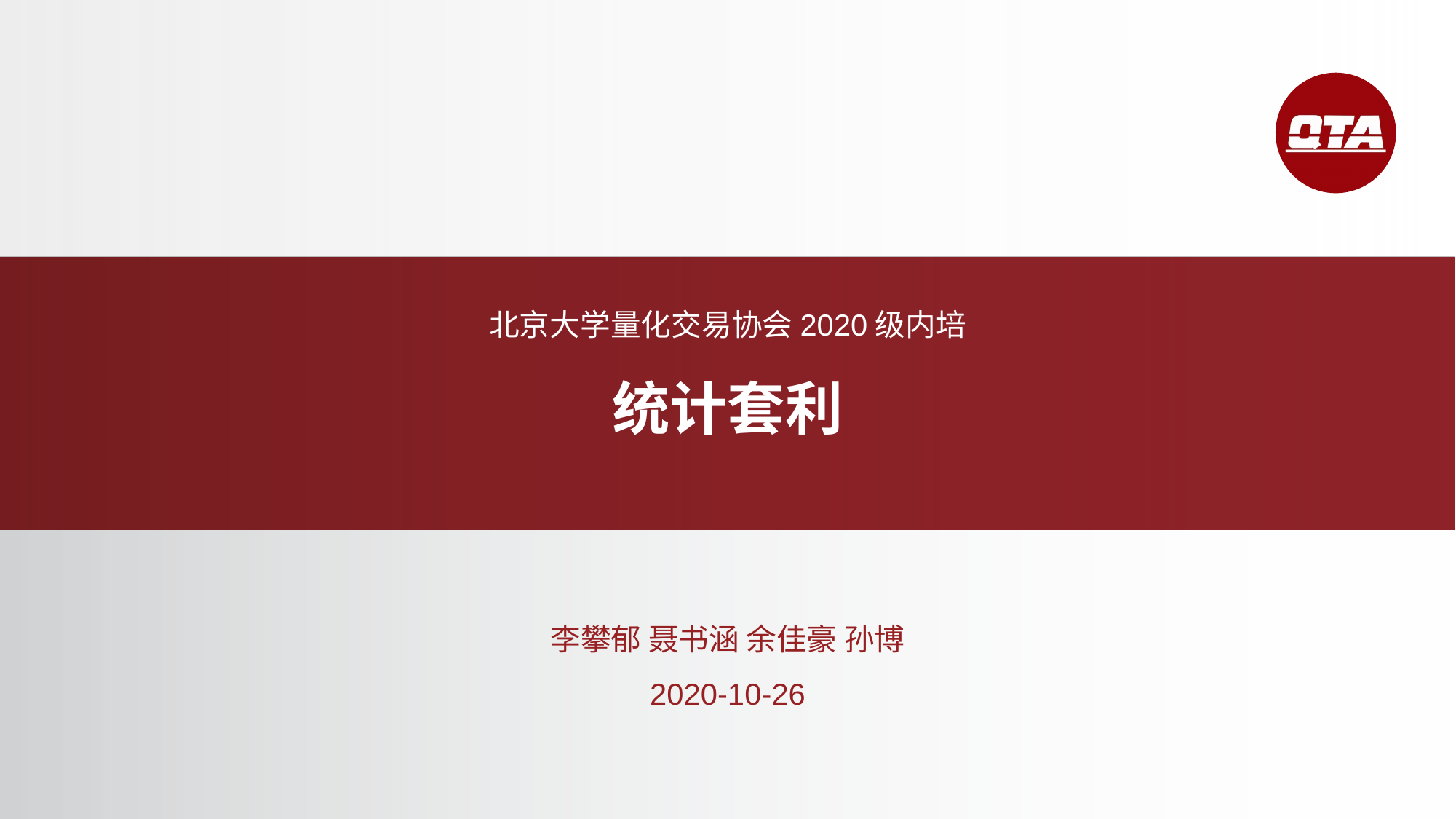

北京大学量化交易协会2020级内培
统计套利
李攀郁 聂书涵 余佳豪 孙博
2020-10-26